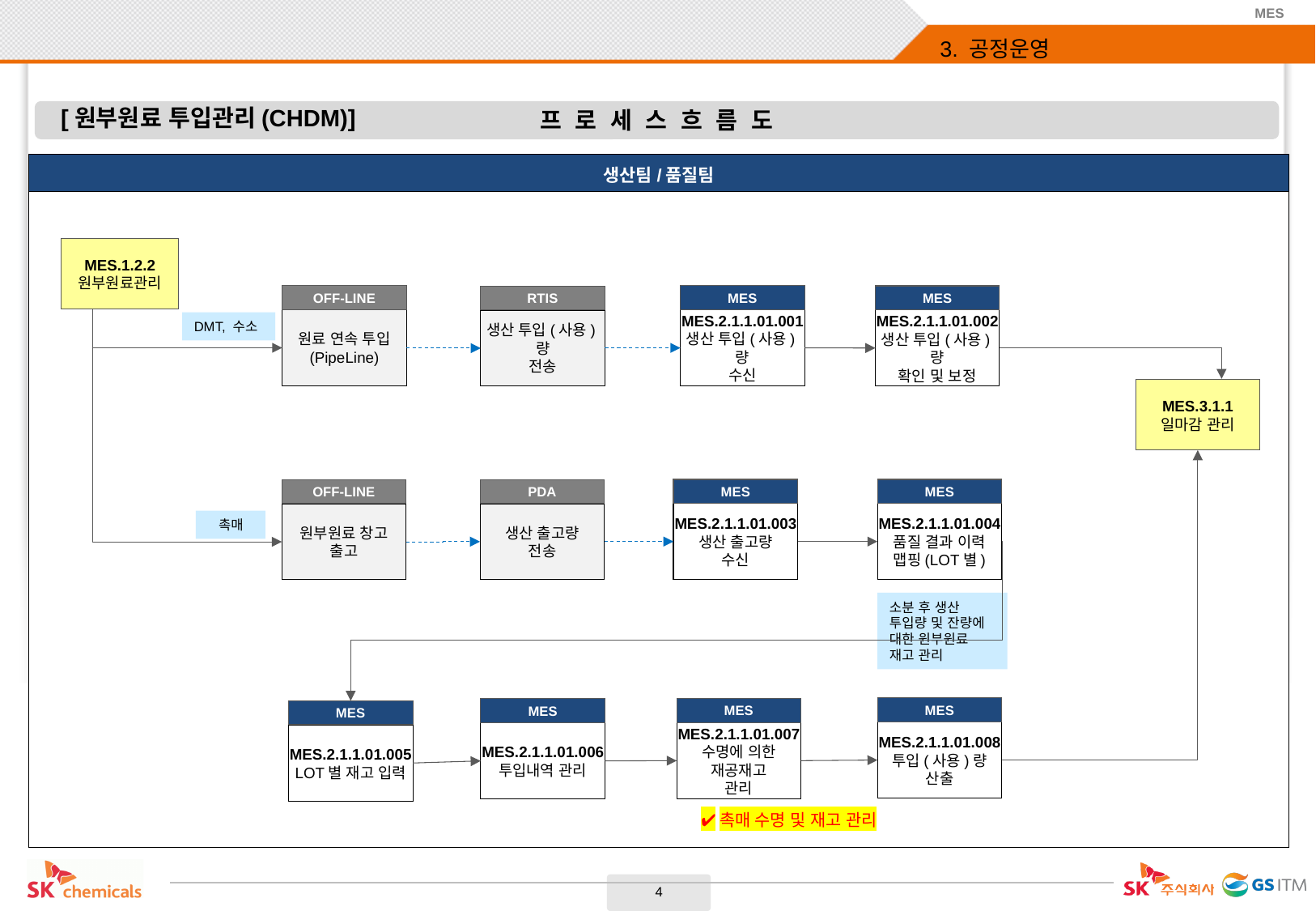

# 3. 공정운영
[원부원료 투입관리(CHDM)]
| 생산팀/품질팀 |
| --- |
|  |
MES.1.2.2
원부원료관리
OFF-LINE
MES
MES
RTIS
원료 연속 투입
(PipeLine)
MES.2.1.1.01.001
생산 투입(사용)량
수신
MES.2.1.1.01.002
생산 투입(사용)량
확인 및 보정
생산 투입(사용)량
전송
DMT, 수소
MES.3.1.1
일마감 관리
MES
MES
PDA
OFF-LINE
MES.2.1.1.01.003
생산 출고량
수신
MES.2.1.1.01.004
품질 결과 이력 맵핑(LOT별)
생산 출고량
전송
원부원료 창고
출고
  촉매
소분 후 생산 투입량 및 잔량에 대한 원부원료 재고 관리
MES
MES
MES
MES
MES.2.1.1.01.008
투입(사용)량
산출
MES.2.1.1.01.007
수명에 의한 재공재고
관리
MES.2.1.1.01.006
투입내역 관리
MES.2.1.1.01.005
LOT별 재고 입력
✔촉매 수명 및 재고 관리